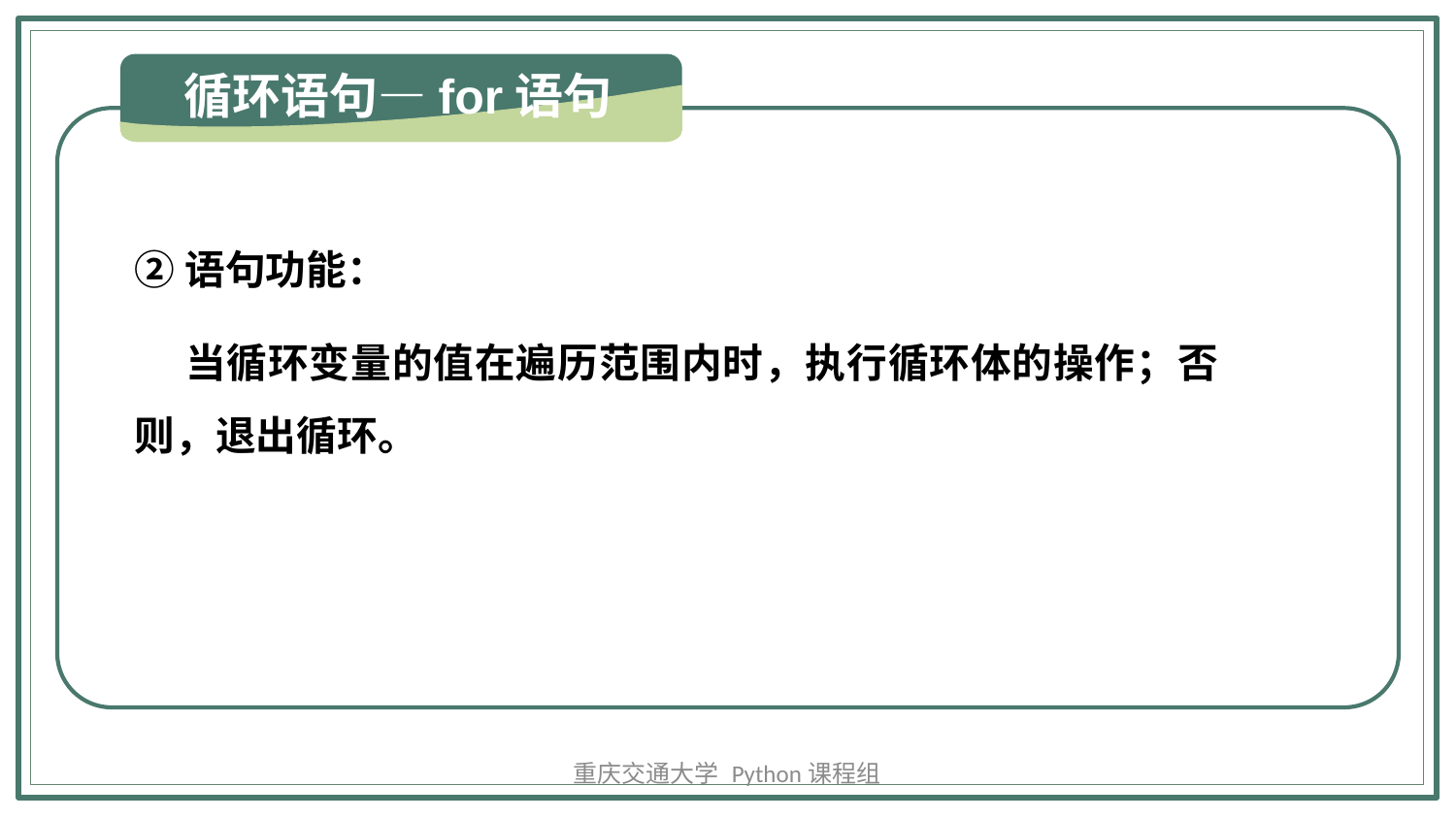

循环语句—for语句

②语句功能：
    当循环变量的值在遍历范围内时，执行循环体的操作；否则，退出循环。
重庆交通大学 Python课程组